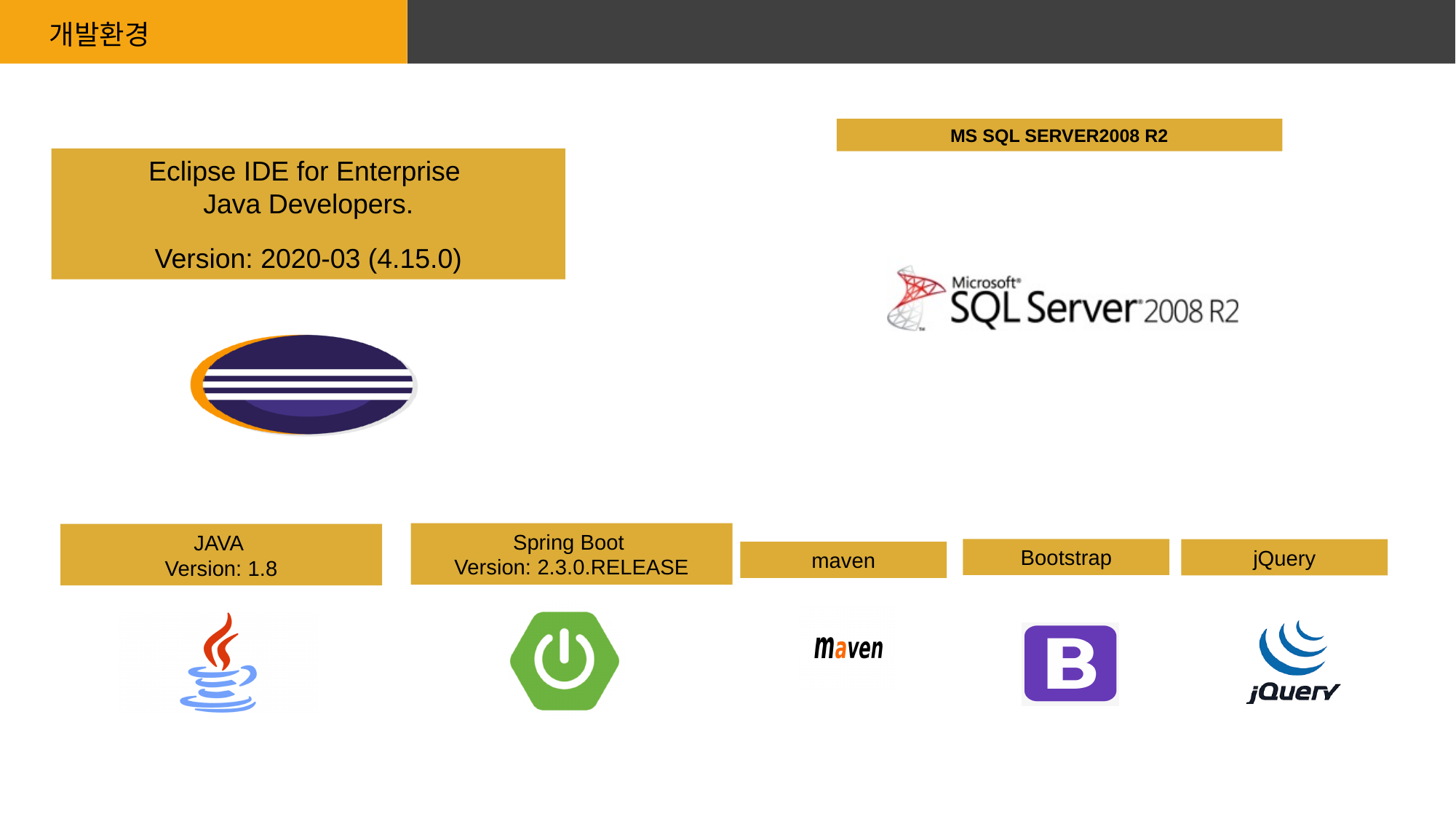

개발환경

MS SQL SERVER2008 R2

Eclipse IDE for Enterprise
Java Developers.

Version: 2020-03 (4.15.0)

Spring Boot
Version: 2.3.0.RELEASE

JAVA
Version: 1.8

jQuery
Bootstrap

maven